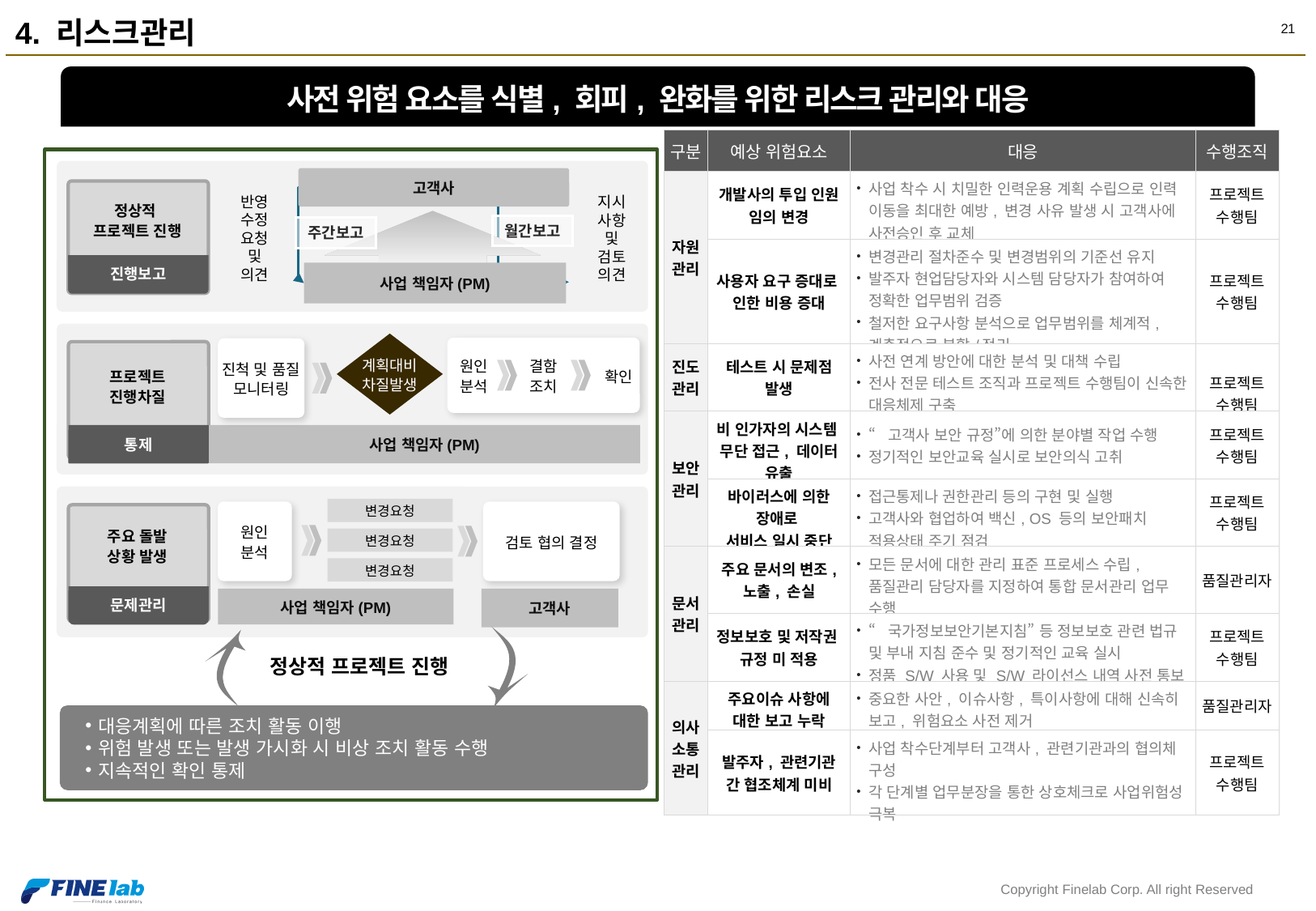

4. 리스크관리
사전 위험 요소를 식별, 회피, 완화를 위한 리스크 관리와 대응
| 구분 | 예상 위험요소 | 대응 | 수행조직 |
| --- | --- | --- | --- |
| 자원 관리 | 개발사의 투입 인원 임의 변경 | 사업 착수 시 치밀한 인력운용 계획 수립으로 인력 이동을 최대한 예방, 변경 사유 발생 시 고객사에 사전승인 후 교체 | 프로젝트 수행팀 |
|  | 사용자 요구 증대로 인한 비용 증대 | 변경관리 절차준수 및 변경범위의 기준선 유지 발주자 현업담당자와 시스템 담당자가 참여하여 정확한 업무범위 검증 철저한 요구사항 분석으로 업무범위를 체계적, 계층적으로 분할/정리 | 프로젝트 수행팀 |
| 진도 관리 | 테스트 시 문제점 발생 | 사전 연계 방안에 대한 분석 및 대책 수립 전사 전문 테스트 조직과 프로젝트 수행팀이 신속한 대응체제 구축 | 프로젝트 수행팀 |
| 보안 관리 | 비 인가자의 시스템 무단 접근, 데이터 유출 | “고객사 보안 규정”에 의한 분야별 작업 수행 정기적인 보안교육 실시로 보안의식 고취 | 프로젝트 수행팀 |
|  | 바이러스에 의한 장애로 서비스 일시 중단 | 접근통제나 권한관리 등의 구현 및 실행 고객사와 협업하여 백신, OS 등의 보안패치 적용상태 주기 점검 | 프로젝트 수행팀 |
| 문서 관리 | 주요 문서의 변조, 노출, 손실 | 모든 문서에 대한 관리 표준 프로세스 수립, 품질관리 담당자를 지정하여 통합 문서관리 업무 수행 | 품질관리자 |
|  | 정보보호 및 저작권 규정 미 적용 | “국가정보보안기본지침” 등 정보보호 관련 법규 및 부내 지침 준수 및 정기적인 교육 실시 정품 S/W 사용 및 S/W 라이선스 내역 사전 통보 | 프로젝트 수행팀 |
| 의사 소통 관리 | 주요이슈 사항에 대한 보고 누락 | 중요한 사안, 이슈사항, 특이사항에 대해 신속히 보고, 위험요소 사전 제거 | 품질관리자 |
|  | 발주자, 관련기관 간 협조체계 미비 | 사업 착수단계부터 고객사, 관련기관과의 협의체 구성 각 단계별 업무분장을 통한 상호체크로 사업위험성 극복 | 프로젝트 수행팀 |

고객사
반영
수정
요청
및
의견
지시
사항
및
검토
의견
정상적
프로젝트 진행

월간보고
주간보고
진행보고
사업 책임자(PM)

계획대비
차질발생

원인
분석
결함
조치
확인
진척 및 품질
모니터링

프로젝트
진행차질
통제
사업 책임자(PM)

변경요청
원인
분석
검토 협의 결정

주요 돌발
상황 발생

변경요청
변경요청
문제관리
사업 책임자(PM)
고객사

정상적 프로젝트 진행
대응계획에 따른 조치 활동 이행
위험 발생 또는 발생 가시화 시 비상 조치 활동 수행
지속적인 확인 통제